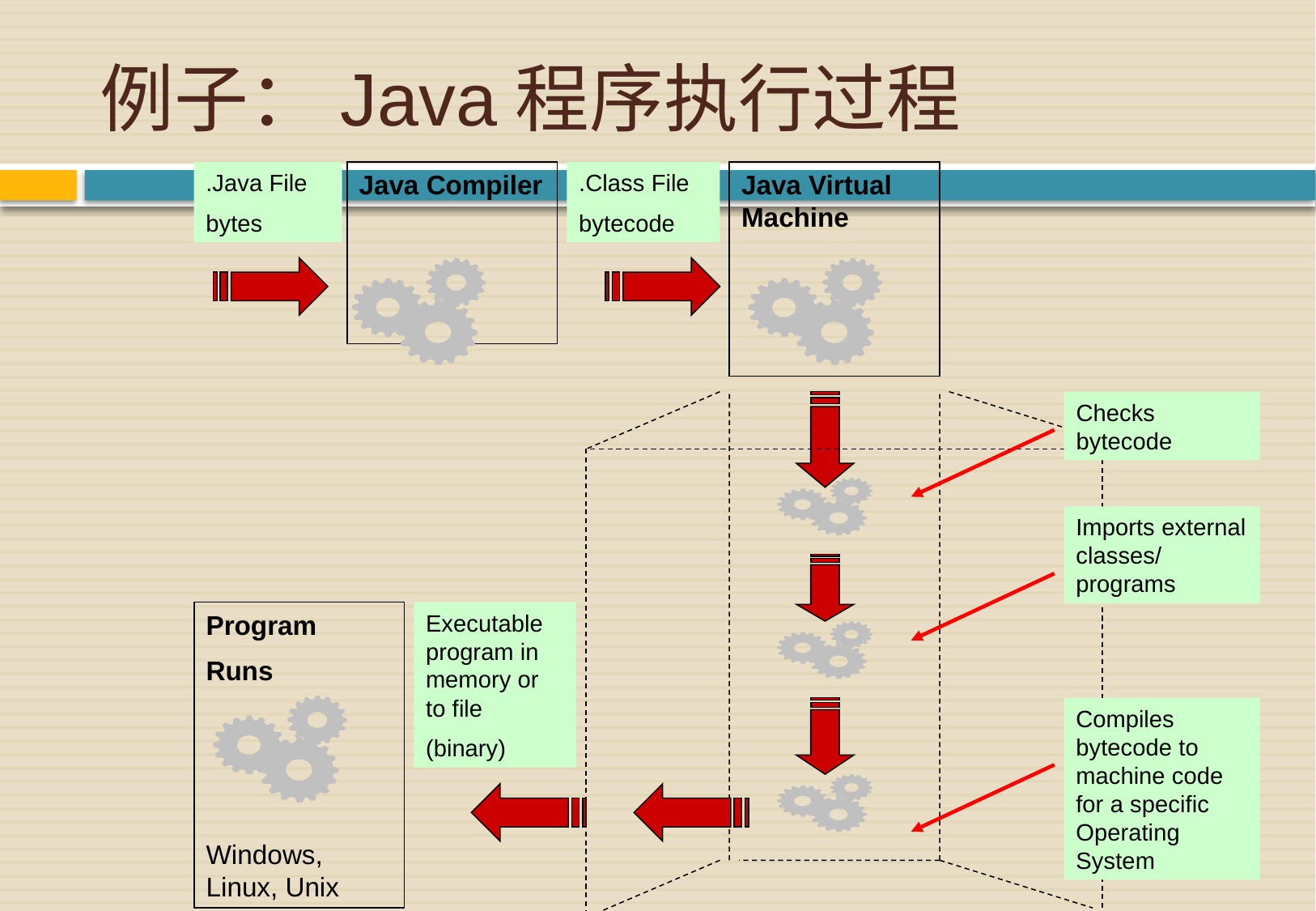

# 例子：Java程序执行过程
.Java File
bytes
Java Compiler

.Class File
bytecode
Java Virtual Machine

Checks bytecode

Imports external classes/ programs

Program
Runs

Windows, Linux, Unix
Executable program in memory or to file
(binary)

Compiles bytecode to machine code for a specific  Operating System